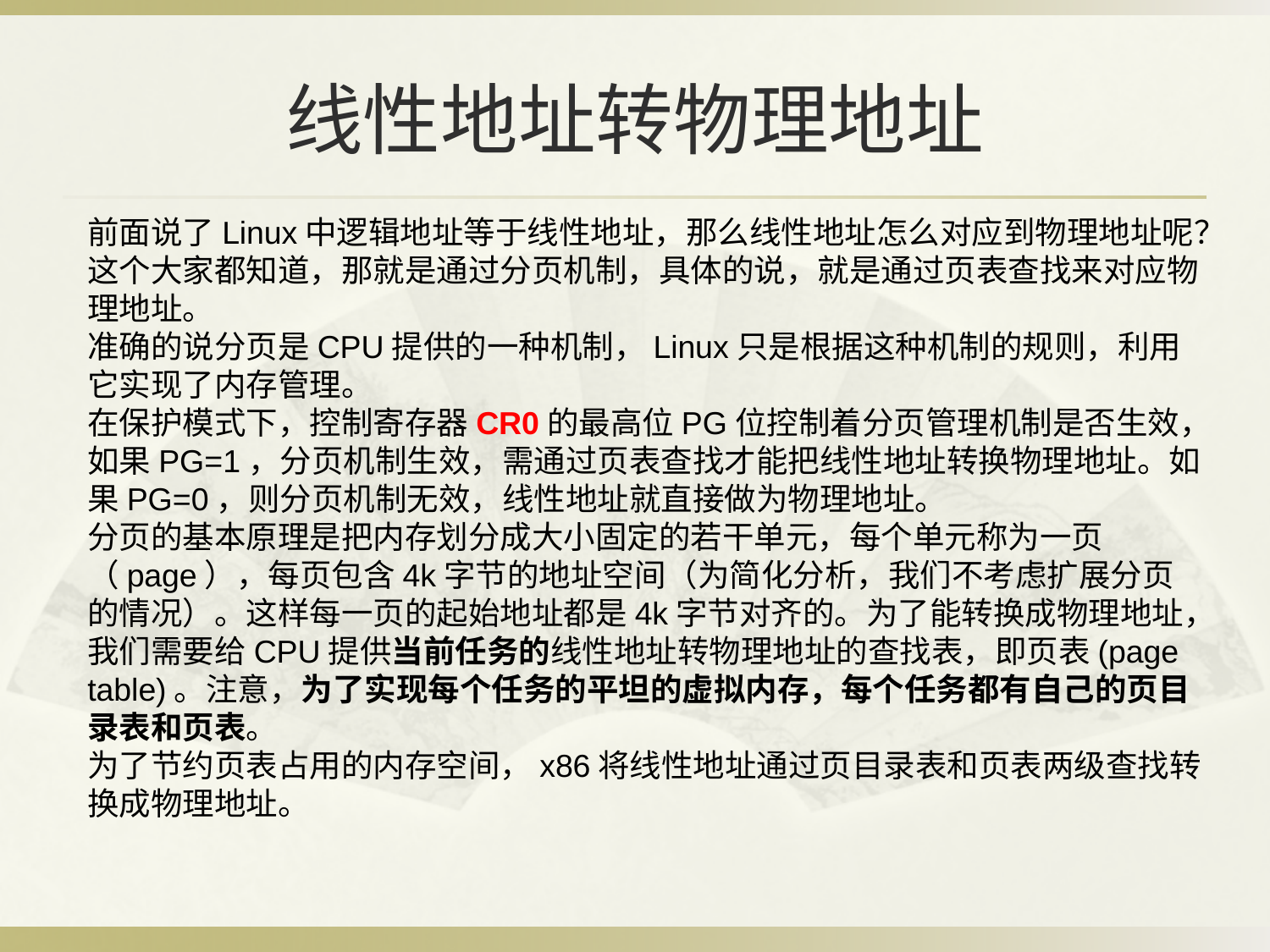

BBAAD9C20180234D78810CEA56E0B6D0E2B9B20918E83B70A6D98F34B1082BBC3B4CB53861613B0222C92008C846A8EC6DF921DA91D02BB11B4DC25E387E20DC24F5093D372C66F764BF29976F2244E727F1E0367CA8D314A8D6A1982F006CC8D8F62991BE0
# 线性地址转物理地址
前面说了Linux中逻辑地址等于线性地址，那么线性地址怎么对应到物理地址呢？这个大家都知道，那就是通过分页机制，具体的说，就是通过页表查找来对应物理地址。
准确的说分页是CPU提供的一种机制，Linux只是根据这种机制的规则，利用它实现了内存管理。
在保护模式下，控制寄存器CR0的最高位PG位控制着分页管理机制是否生效，如果PG=1，分页机制生效，需通过页表查找才能把线性地址转换物理地址。如果PG=0，则分页机制无效，线性地址就直接做为物理地址。
分页的基本原理是把内存划分成大小固定的若干单元，每个单元称为一页（page），每页包含4k字节的地址空间（为简化分析，我们不考虑扩展分页的情况）。这样每一页的起始地址都是4k字节对齐的。为了能转换成物理地址，我们需要给CPU提供当前任务的线性地址转物理地址的查找表，即页表(page table)。注意，为了实现每个任务的平坦的虚拟内存，每个任务都有自己的页目录表和页表。
为了节约页表占用的内存空间，x86将线性地址通过页目录表和页表两级查找转换成物理地址。